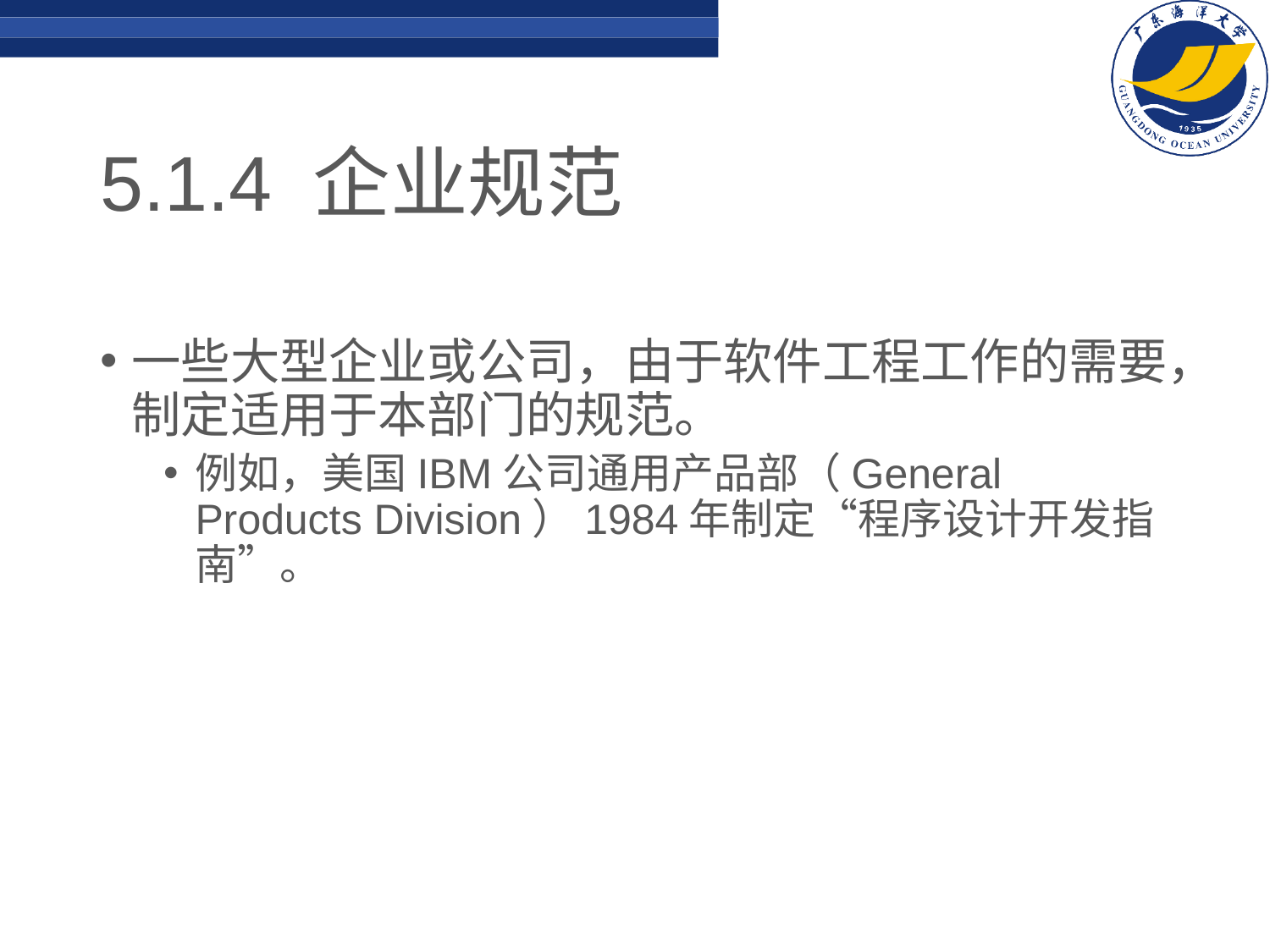

# 5.1.4 企业规范

一些大型企业或公司，由于软件工程工作的需要，制定适用于本部门的规范。
例如，美国IBM公司通用产品部（General Products Division）1984年制定“程序设计开发指南”。
8